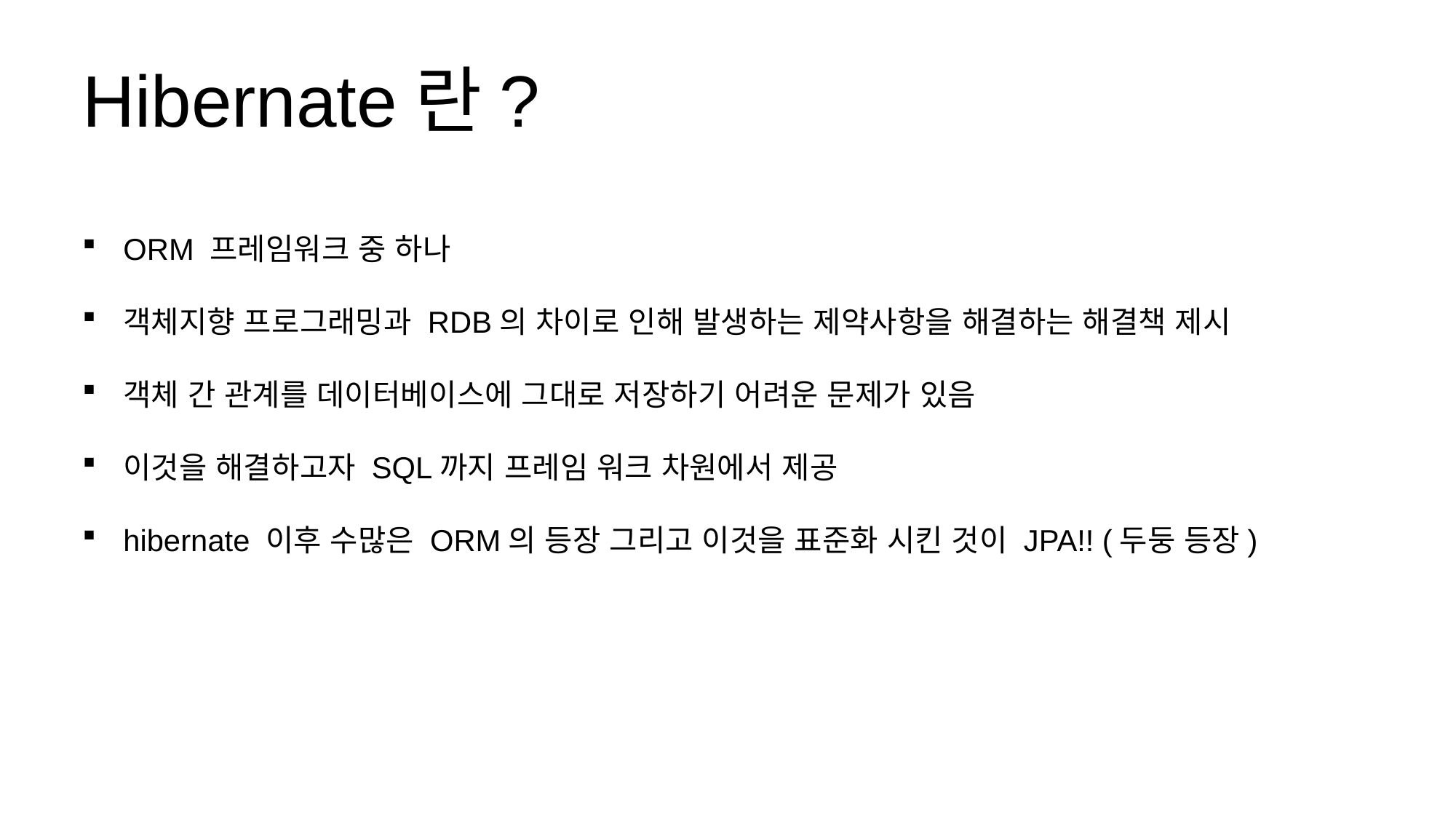

Hibernate란?
ORM 프레임워크 중 하나
객체지향 프로그래밍과 RDB의 차이로 인해 발생하는 제약사항을 해결하는 해결책 제시
객체 간 관계를 데이터베이스에 그대로 저장하기 어려운 문제가 있음
이것을 해결하고자 SQL까지 프레임 워크 차원에서 제공
hibernate 이후 수많은 ORM의 등장 그리고 이것을 표준화 시킨 것이 JPA!! (두둥 등장)